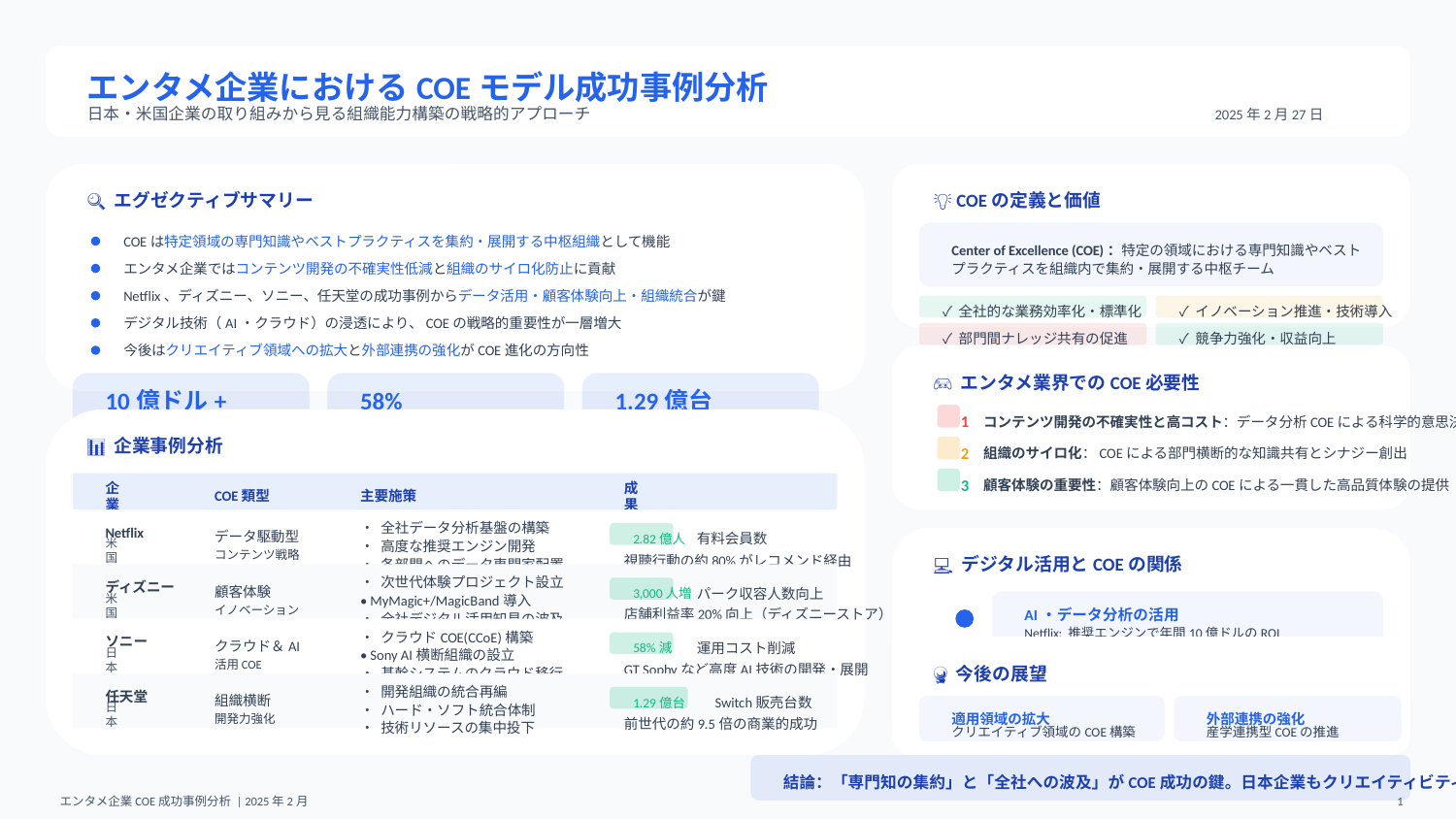

エンタメ企業におけるCOEモデル成功事例分析

日本・米国企業の取り組みから見る組織能力構築の戦略的アプローチ
2025年2月27日

🔍 エグゼクティブサマリー
💡 COEの定義と価値

COEは特定領域の専門知識やベストプラクティスを集約・展開する中枢組織として機能
Center of Excellence (COE)：特定の領域における専門知識やベスト

エンタメ企業ではコンテンツ開発の不確実性低減と組織のサイロ化防止に貢献
プラクティスを組織内で集約・展開する中枢チーム

Netflix、ディズニー、ソニー、任天堂の成功事例からデータ活用・顧客体験向上・組織統合が鍵

✓ 全社的な業務効率化・標準化
✓ イノベーション推進・技術導入

デジタル技術（AI・クラウド）の浸透により、COEの戦略的重要性が一層増大

✓ 部門間ナレッジ共有の促進
✓ 競争力強化・収益向上

今後はクリエイティブ領域への拡大と外部連携の強化がCOE進化の方向性

🎮 エンタメ業界でのCOE必要性
10億ドル+
58%
1.29億台

1
コンテンツ開発の不確実性と高コスト：データ分析COEによる科学的意思決定

Netflix推奨エンジンによる
ソニーミュージックの
任天堂Switch販売台数

📊 企業事例分析
年間コスト削減効果
クラウドCOEによる運用コスト削減
組織統合COEによる商品開発成功
2
組織のサイロ化：COEによる部門横断的な知識共有とシナジー創出

3
顧客体験の重要性：顧客体験向上のCOEによる一貫した高品質体験の提供

企業
COE類型
主要施策
成果

• 全社データ分析基盤の構築
Netflix
データ駆動型
有料会員数
2.82億人

• 高度な推奨エンジン開発
米国
コンテンツ戦略
💻 デジタル活用とCOEの関係
視聴行動の約80%がレコメンド経由
• 各部門へのデータ専門家配置

• 次世代体験プロジェクト設立
ディズニー
顧客体験
パーク収容人数向上
3,000人増

• MyMagic+/MagicBand導入
米国

イノベーション
AI・データ分析の活用
店舗利益率20%向上（ディズニーストア）
• 全社デジタル活用知見の波及

Netflix: 推奨エンジンで年間10億ドルのROI

• クラウドCOE(CCoE)構築
ソニー
クラウド＆AI
運用コスト削減
58%減

• Sony AI横断組織の設立
日本

活用COE
クラウドプラットフォームの活用
🔮 今後の展望
GT Sophyなど高度AI技術の開発・展開
• 基幹システムのクラウド移行

Netflix: 10万台以上のサーバで125百万時間/日の視聴需要対応

• 開発組織の統合再編
任天堂
組織横断
Switch販売台数
1.29億台

• ハード・ソフト統合体制

日本
適用領域の拡大
外部連携の強化
開発力強化
前世代の約9.5倍の商業的成功
• 技術リソースの集中投下
クリエイティブ領域のCOE構築
産学連携型COEの推進

結論：「専門知の集約」と「全社への波及」がCOE成功の鍵。日本企業もクリエイティビティに加え、データ活用・テクノロジーを取り入れた戦略的COEの構築が求められる
エンタメ企業COE成功事例分析 | 2025年2月
1